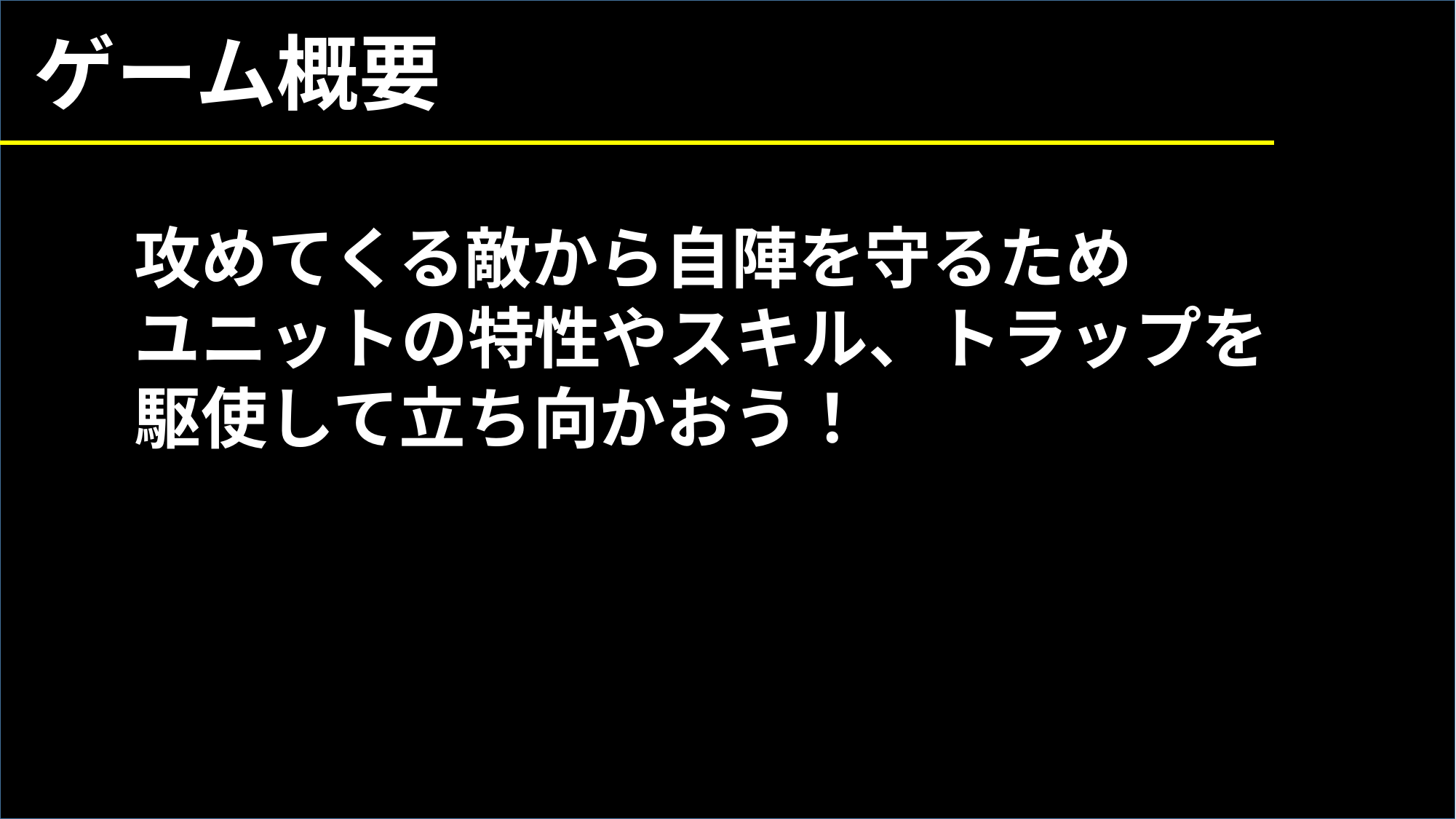

ゲーム概要
攻めてくる敵から自陣を守るため
ユニットの特性やスキル、トラップを
駆使して立ち向かおう！